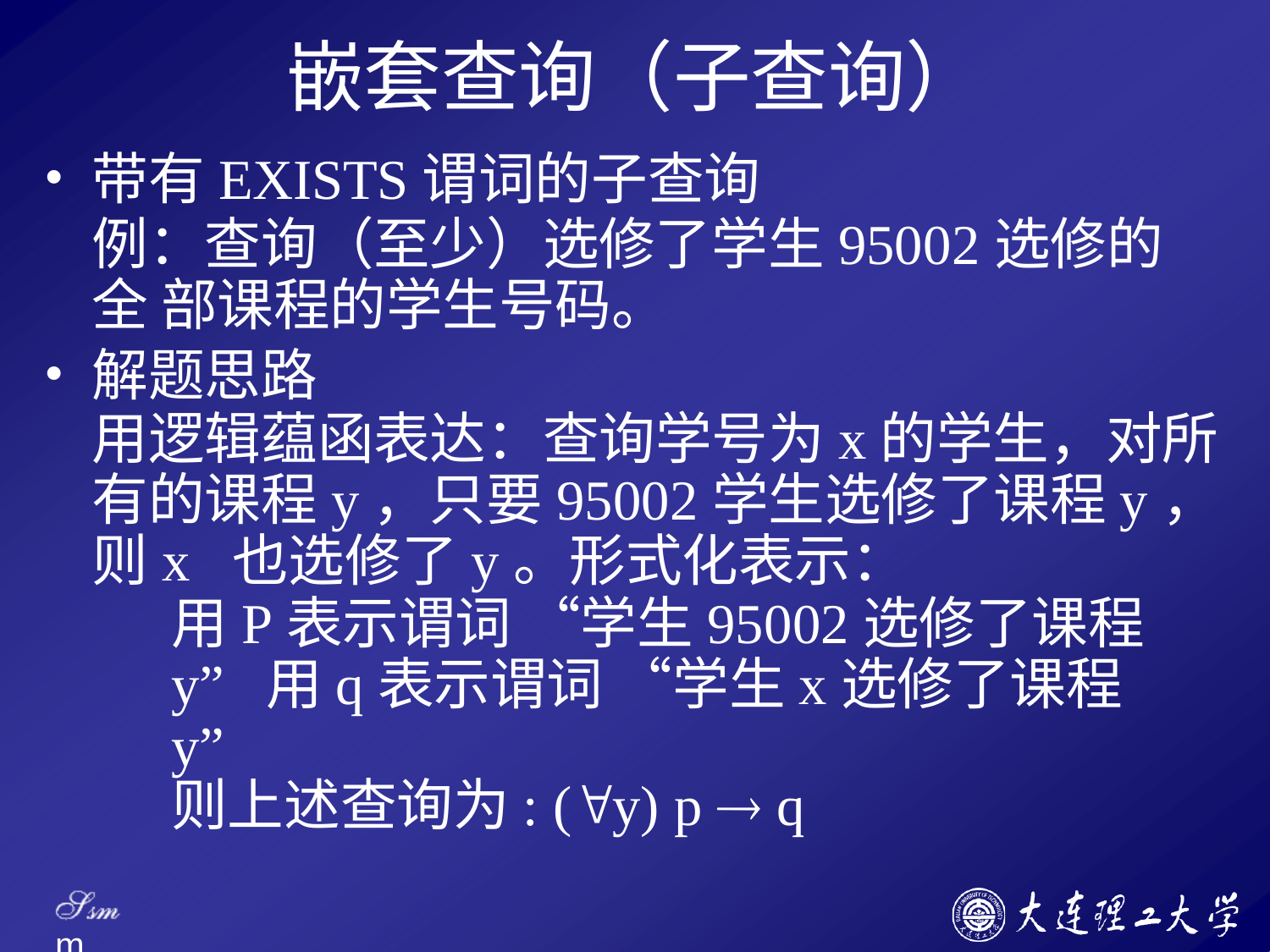

# 嵌套查询（子查询）
带有EXISTS谓词的子查询
例：查询（至少）选修了学生95002选修的全 部课程的学生号码。
解题思路
用逻辑蕴函表达：查询学号为x的学生，对所 有的课程y，只要95002学生选修了课程y，则x  也选修了y。形式化表示：
用P表示谓词 “学生95002选修了课程y”  用q表示谓词 “学生x选修了课程y”
则上述查询为: (∀y) p → q

Ssm